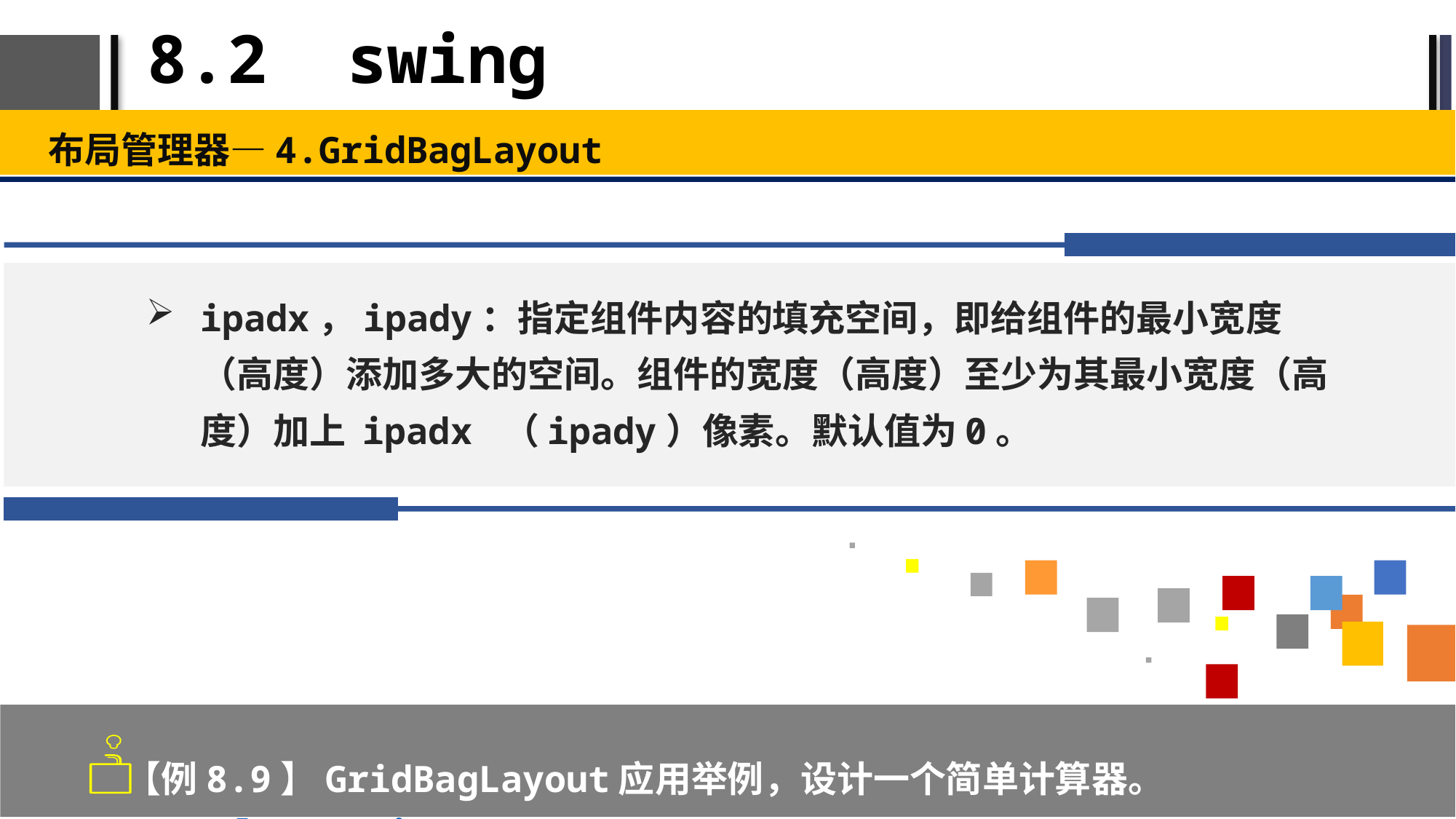

# 8.2  swing

布局管理器—4.GridBagLayout

ipadx，ipady：指定组件内容的填充空间，即给组件的最小宽度（高度）添加多大的空间。组件的宽度（高度）至少为其最小宽度（高度）加上 ipadx （ipady）像素。默认值为0。

【例8.9】GridBagLayout应用举例，设计一个简单计算器。Example8_09.java